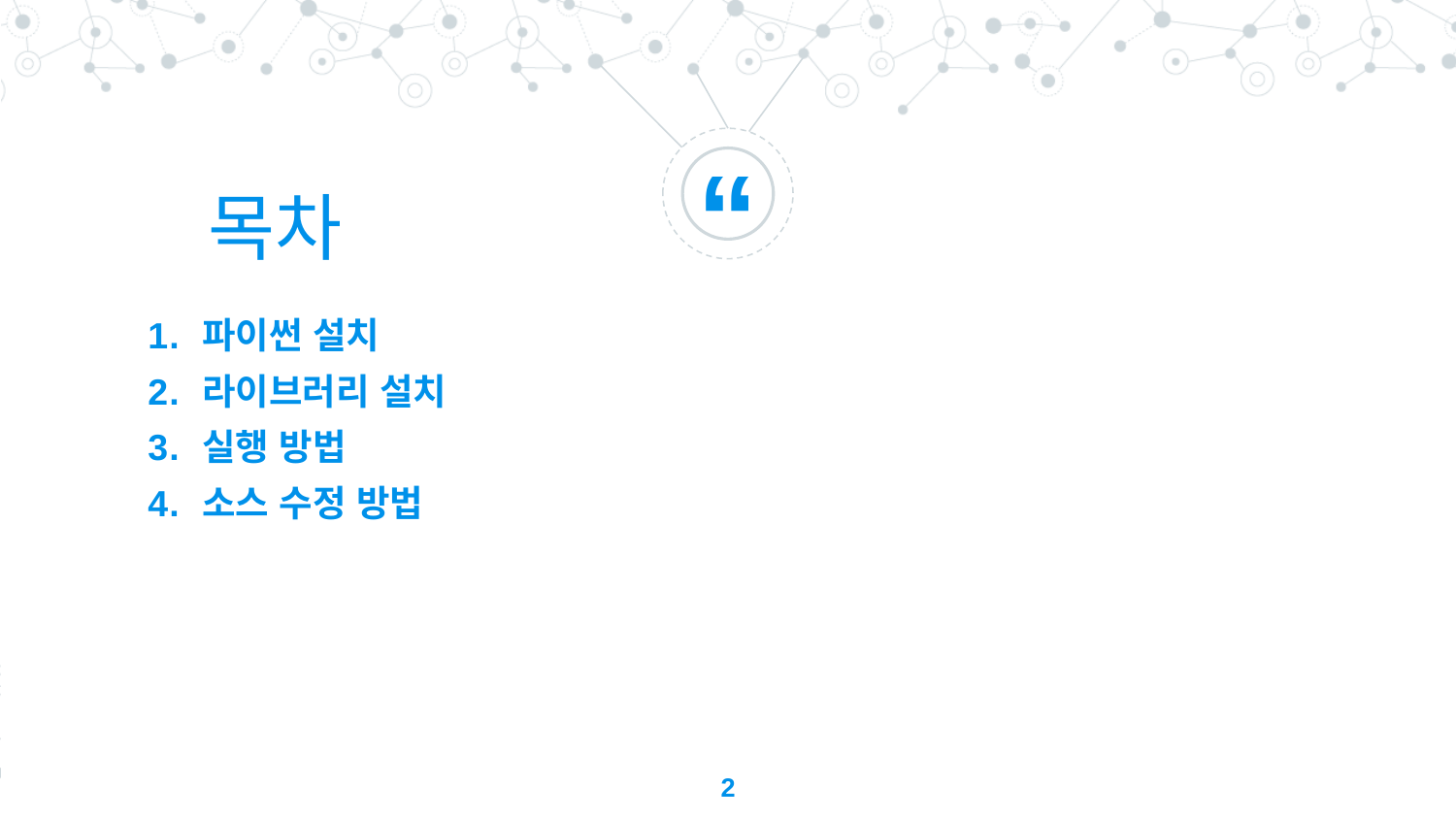

목차
파이썬 설치
라이브러리 설치
실행 방법
소스 수정 방법
2